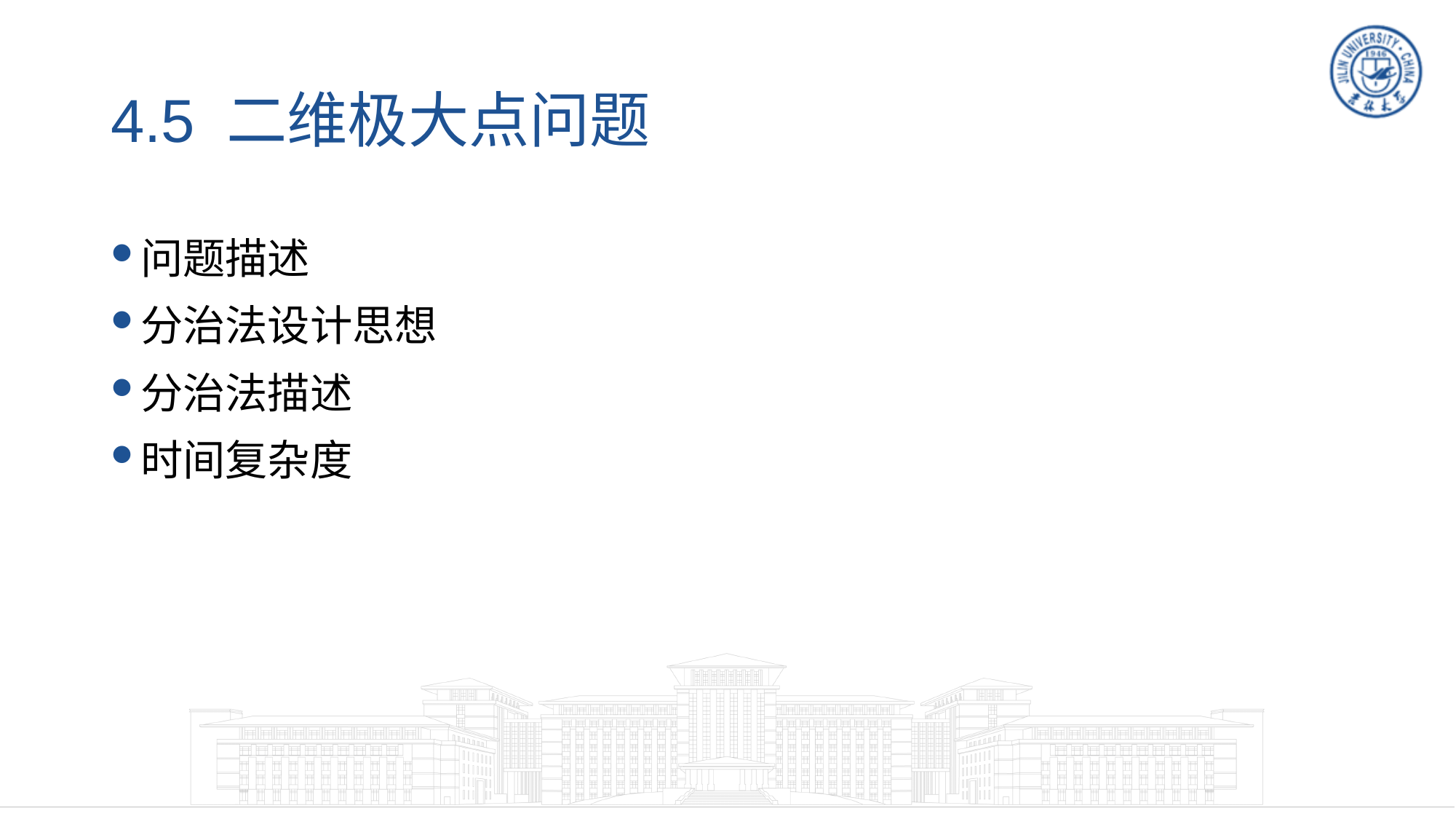

# 4.5 二维极大点问题
问题描述
分治法设计思想
分治法描述
时间复杂度
48